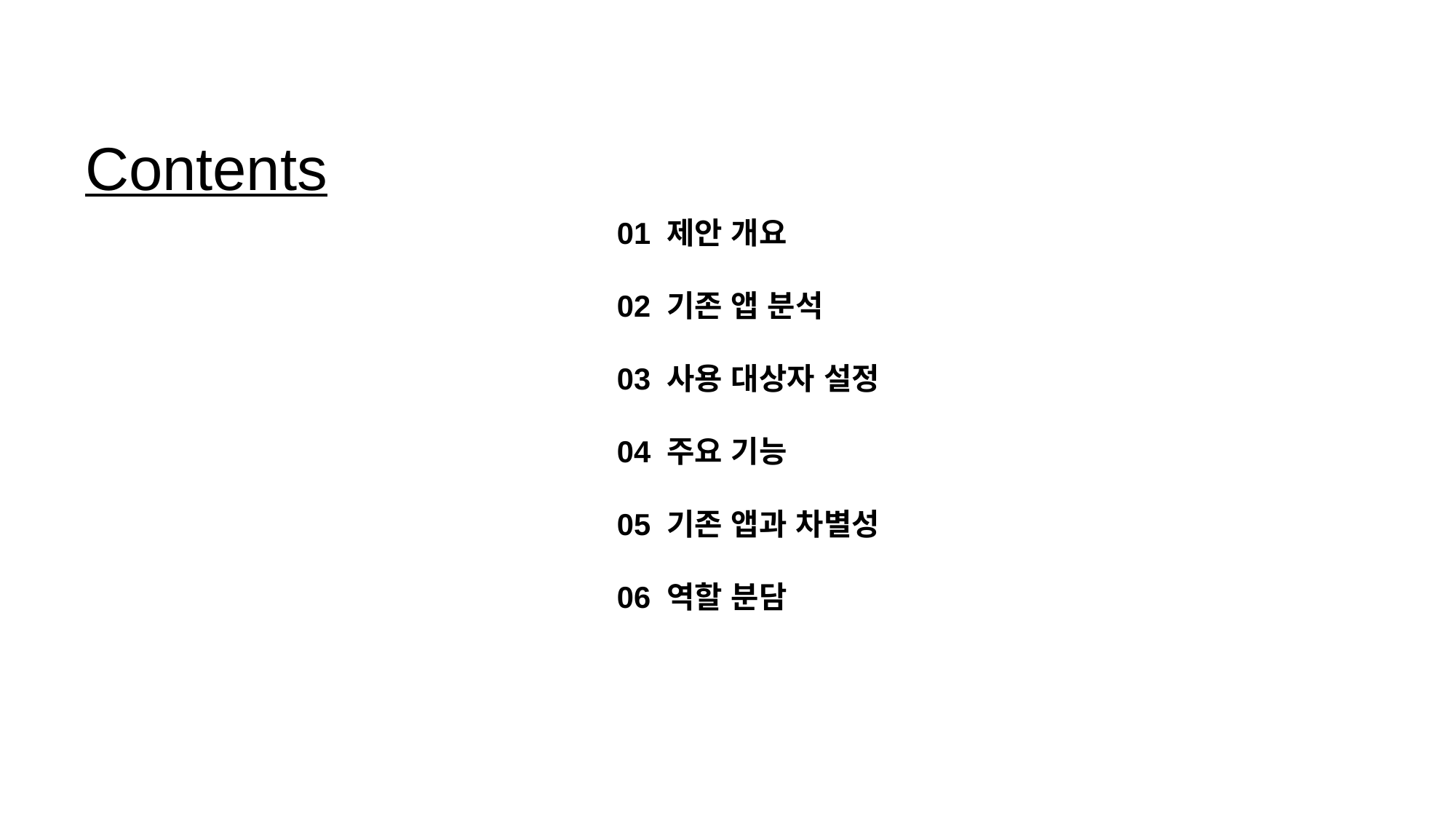

Contents
01 제안 개요

02 기존 앱 분석

03 사용 대상자 설정

04 주요 기능

05 기존 앱과 차별성

06 역할 분담